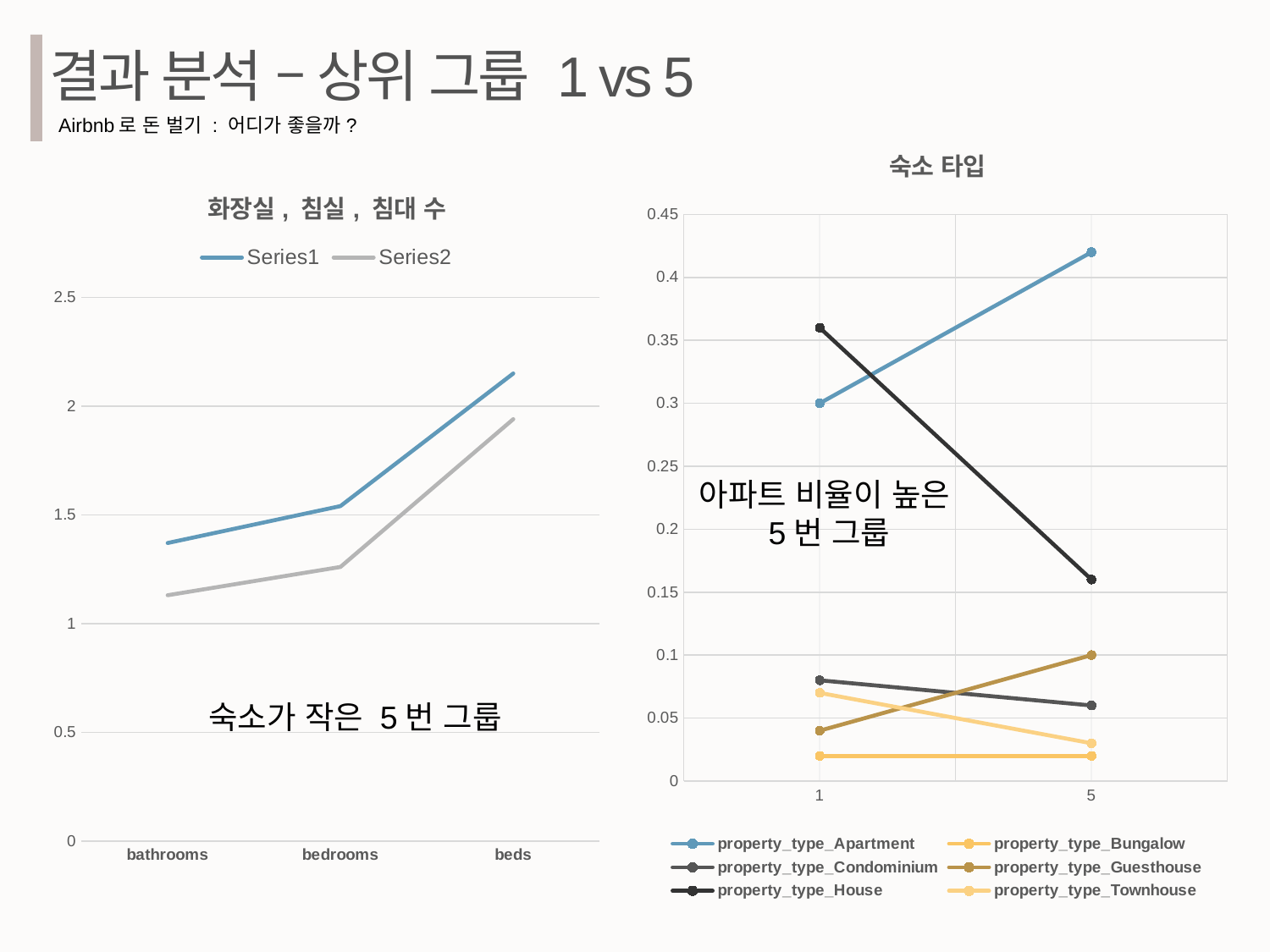

결과 분석 – 상위 그룹 1 vs 5
Airbnb로 돈 벌기 : 어디가 좋을까?

### Chart: 숙소 타입

| Category | property_type_Apartment | property_type_Bungalow | property_type_Condominium | property_type_Guesthouse | property_type_House | property_type_Townhouse |
|---|---|---|---|---|---|---|
| 1 | 0.3 | 0.02 | 0.08 | 0.04 | 0.36 | 0.07 |
| 5 | 0.42 | 0.02 | 0.06 | 0.1 | 0.16 | 0.03 |

### Chart: 화장실, 침실, 침대 수

| Category |  |  |
|---|---|---|
| bathrooms | 1.37 | 1.13 |
| bedrooms | 1.54 | 1.26 |
| beds | 2.15 | 1.94 |
아파트 비율이 높은
5번 그룹
숙소가 작은 5번 그룹